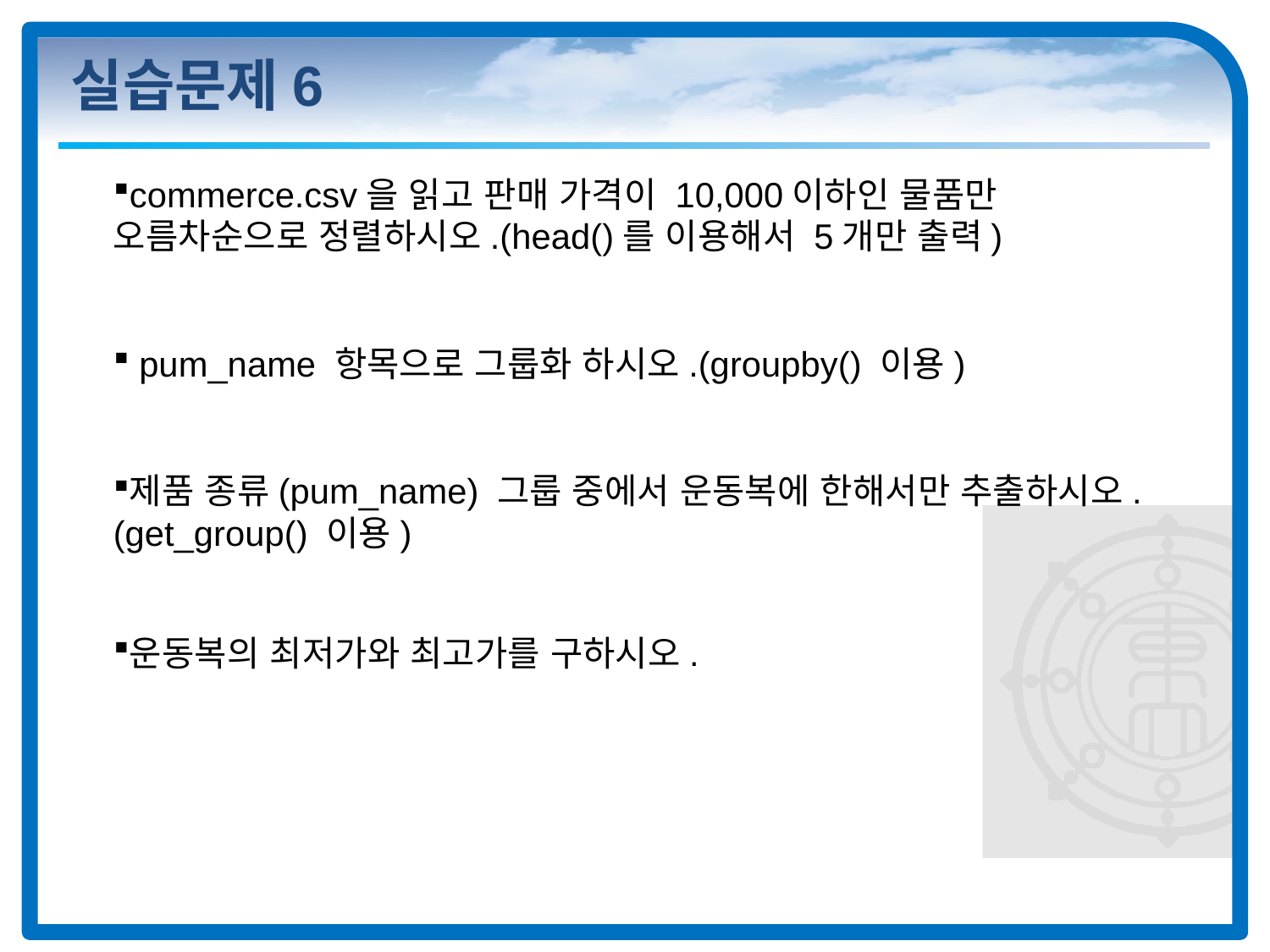

# 실습문제6
commerce.csv을 읽고 판매 가격이 10,000이하인 물품만 오름차순으로 정렬하시오.(head()를 이용해서 5개만 출력)

 pum_name 항목으로 그룹화 하시오.(groupby() 이용)

제품 종류(pum_name) 그룹 중에서 운동복에 한해서만 추출하시오. (get_group() 이용)

운동복의 최저가와 최고가를 구하시오.